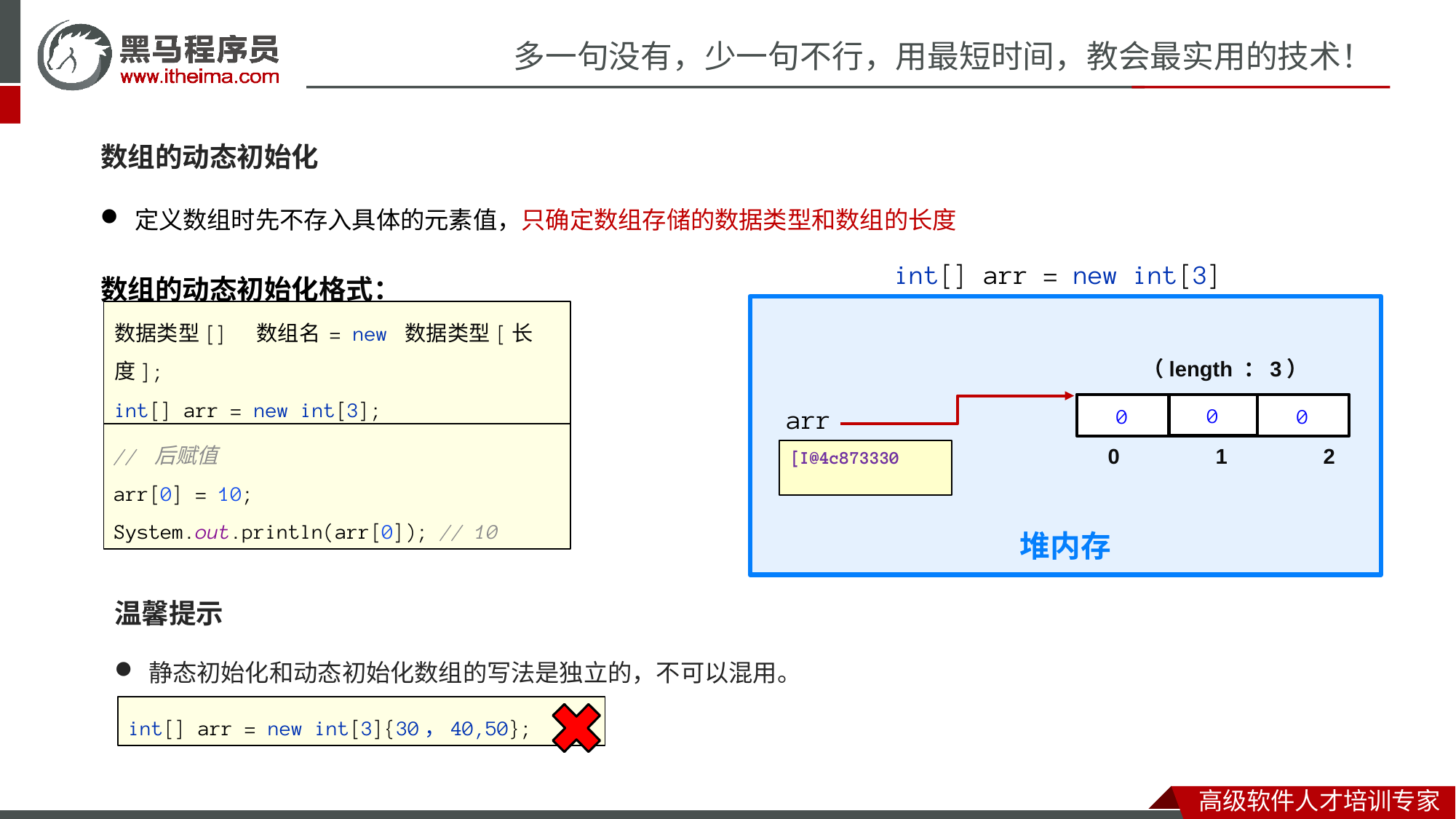

数组的动态初始化
定义数组时先不存入具体的元素值，只确定数组存储的数据类型和数组的长度
int[] arr = new int[3]
数组的动态初始化格式：

堆内存
数据类型[]  数组名 = new 数据类型[长度];
int[] arr = new int[3];
（length ：3）
0
0
0
arr
// 后赋值
arr[0] = 10;
System.out.println(arr[0]); // 10
 0                1                2
[I@4c873330

温馨提示
静态初始化和动态初始化数组的写法是独立的，不可以混用。

int[] arr = new int[3]{30，40,50};